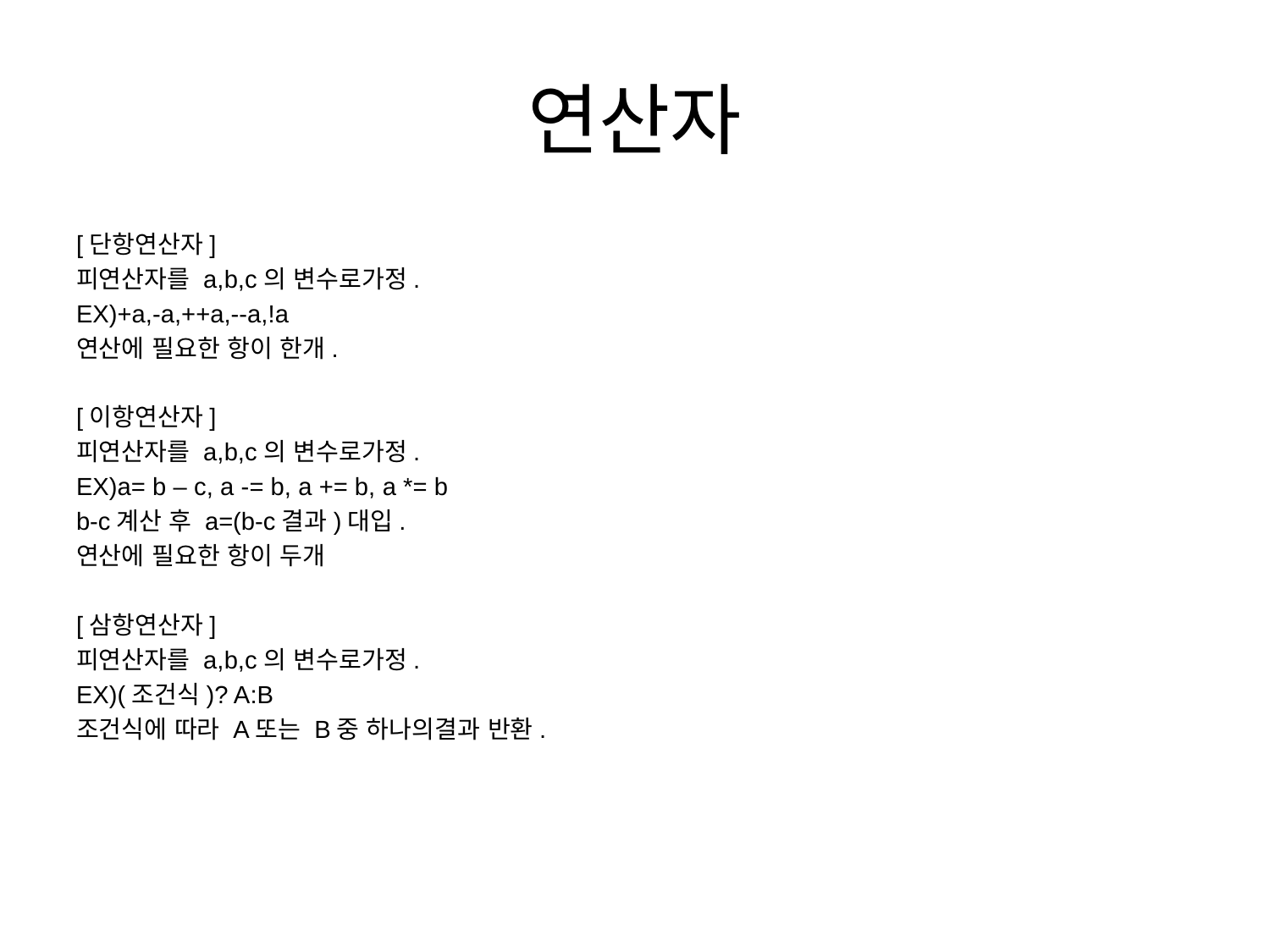

# 연산자
[단항연산자]
피연산자를 a,b,c의 변수로가정.
EX)+a,-a,++a,--a,!a
연산에 필요한 항이 한개.

[이항연산자]
피연산자를 a,b,c의 변수로가정.
EX)a= b – c, a -= b, a += b, a *= b
b-c계산 후 a=(b-c결과)대입.
연산에 필요한 항이 두개

[삼항연산자]
피연산자를 a,b,c의 변수로가정.
EX)(조건식)? A:B
조건식에 따라 A또는 B중 하나의결과 반환.